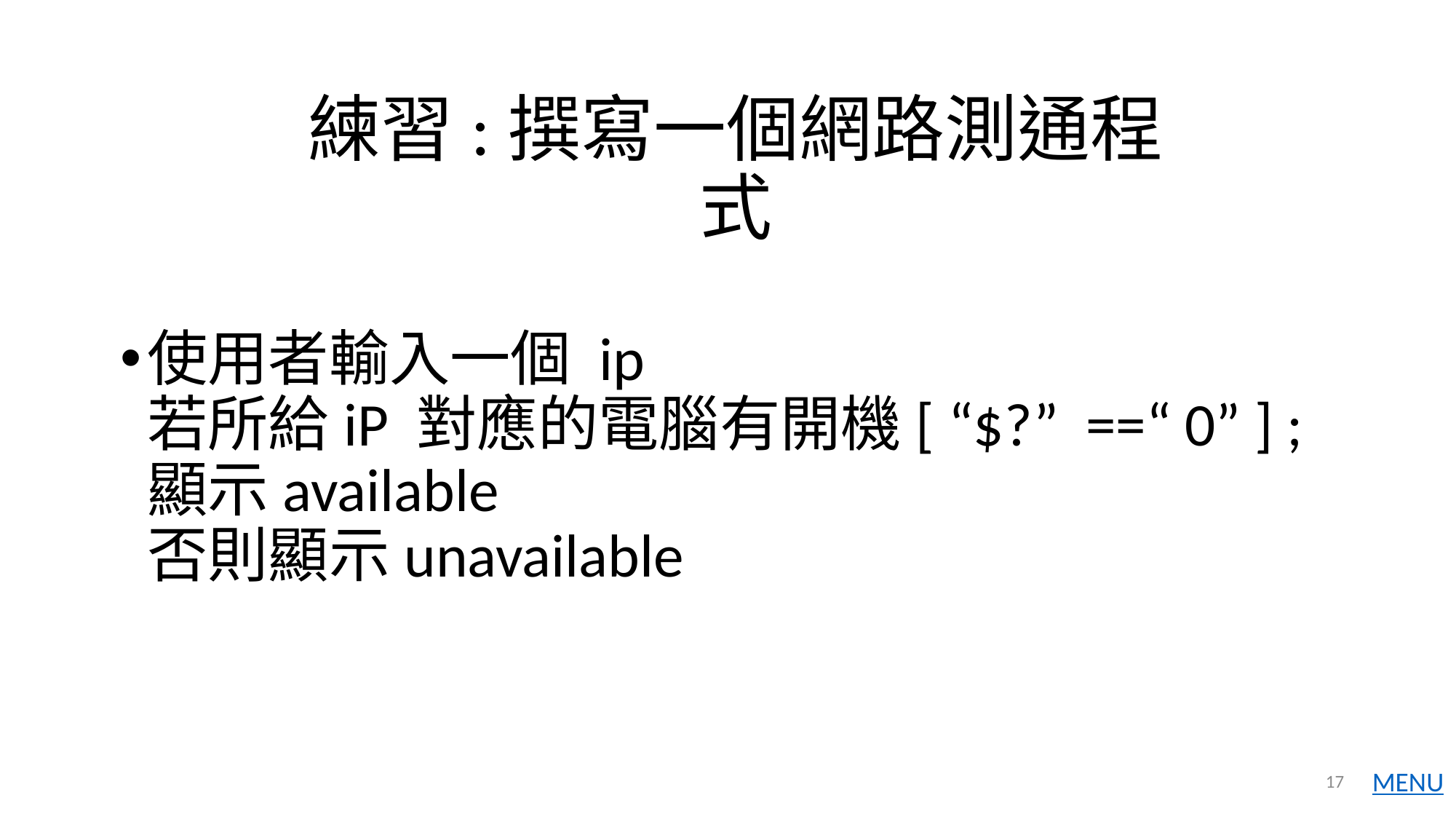

# 練習:撰寫一個網路測通程式
使用者輸入一個 ip
若所給iP 對應的電腦有開機[ “$?”  ==“ 0” ] ;
顯示available
否則顯示unavailable
17